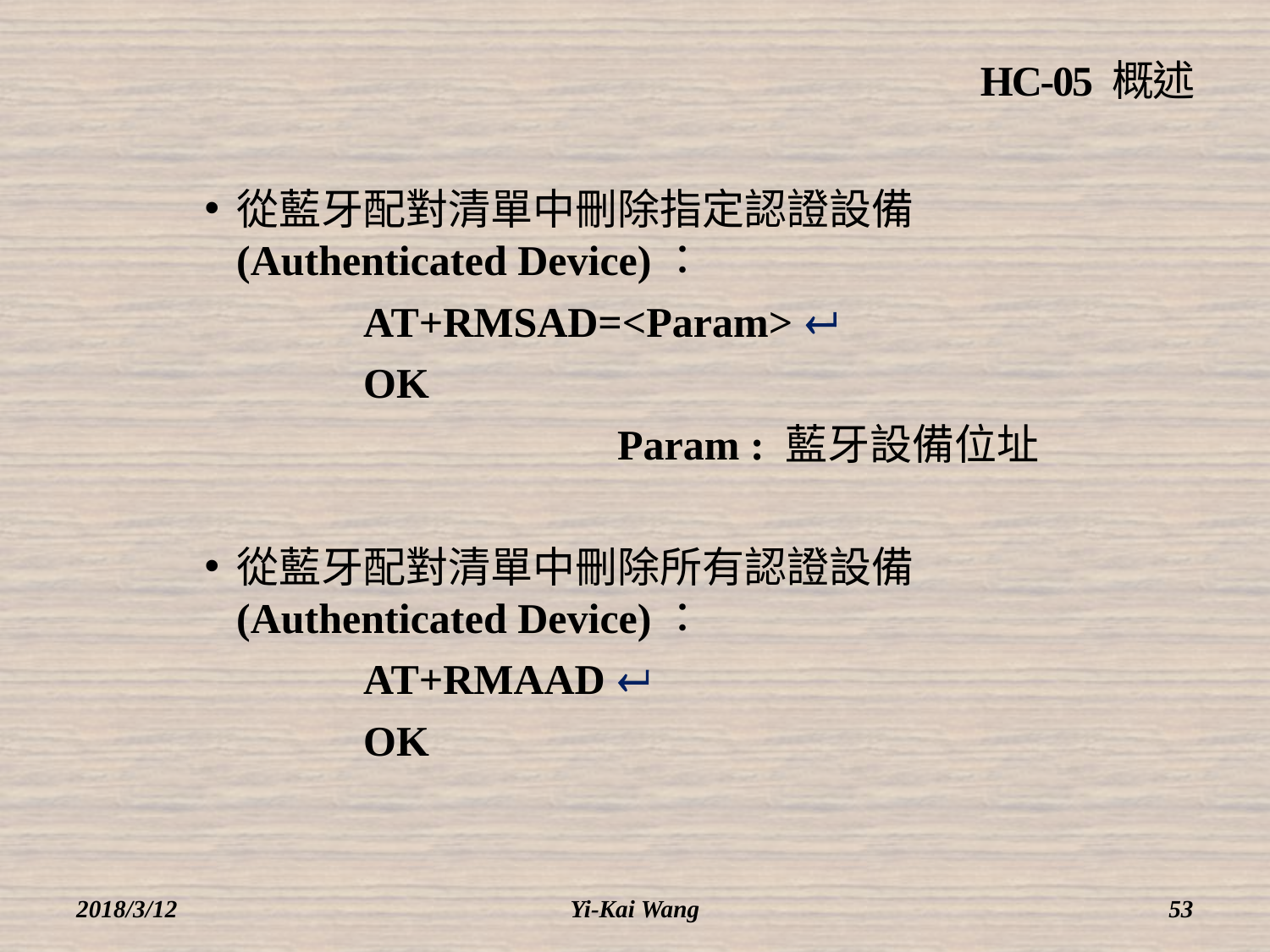

# HC-05 概述
從藍牙配對清單中刪除指定認證設備 (Authenticated Device)：
		AT+RMSAD=<Param> ↵
		OK
				Param : 藍牙設備位址

從藍牙配對清單中刪除所有認證設備 (Authenticated Device)：
		AT+RMAAD ↵
		OK
2018/3/12
Yi-Kai Wang
53